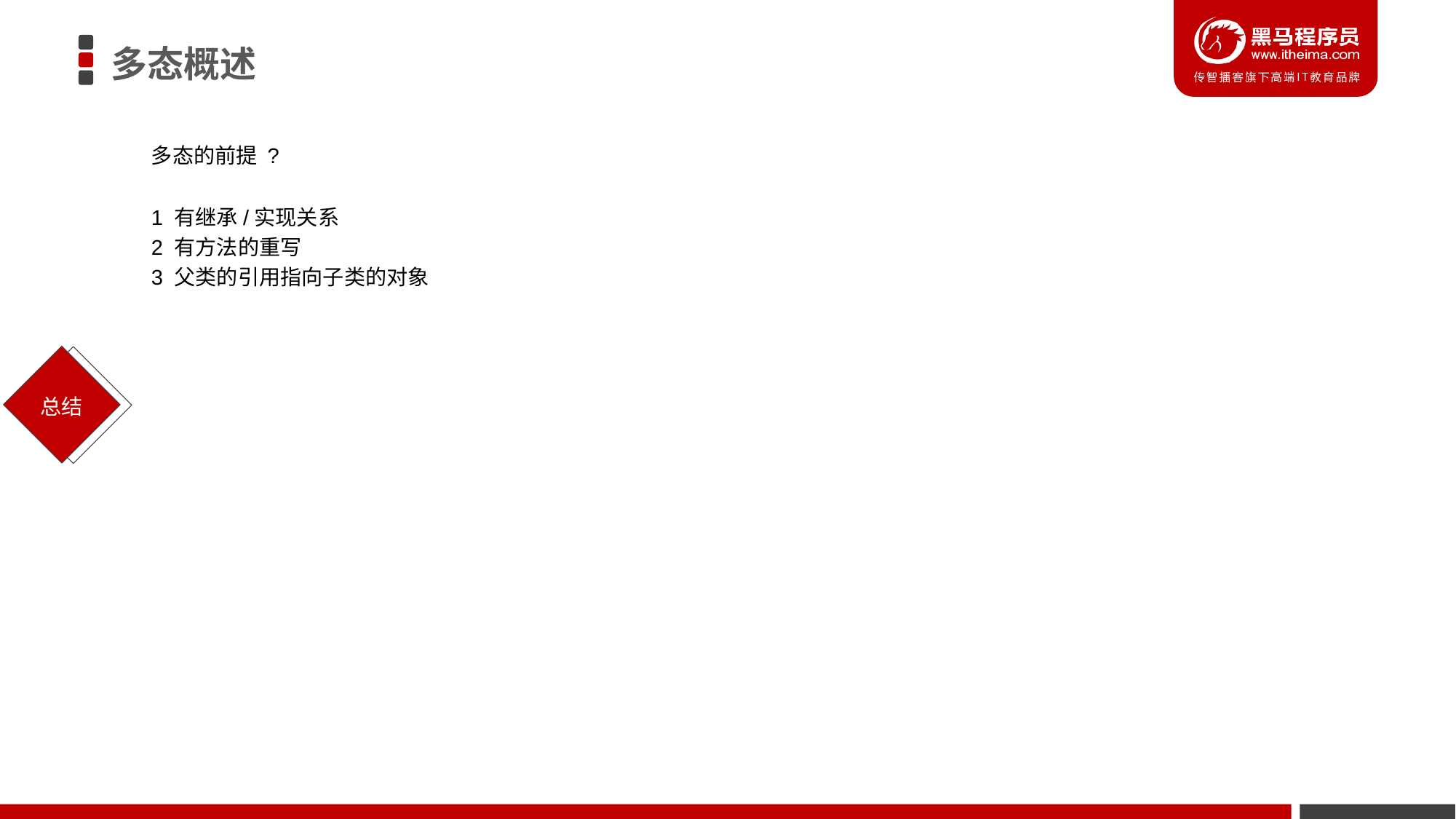

多态概述
多态的前提 ?
1 有继承/实现关系
2 有方法的重写
3 父类的引用指向子类的对象